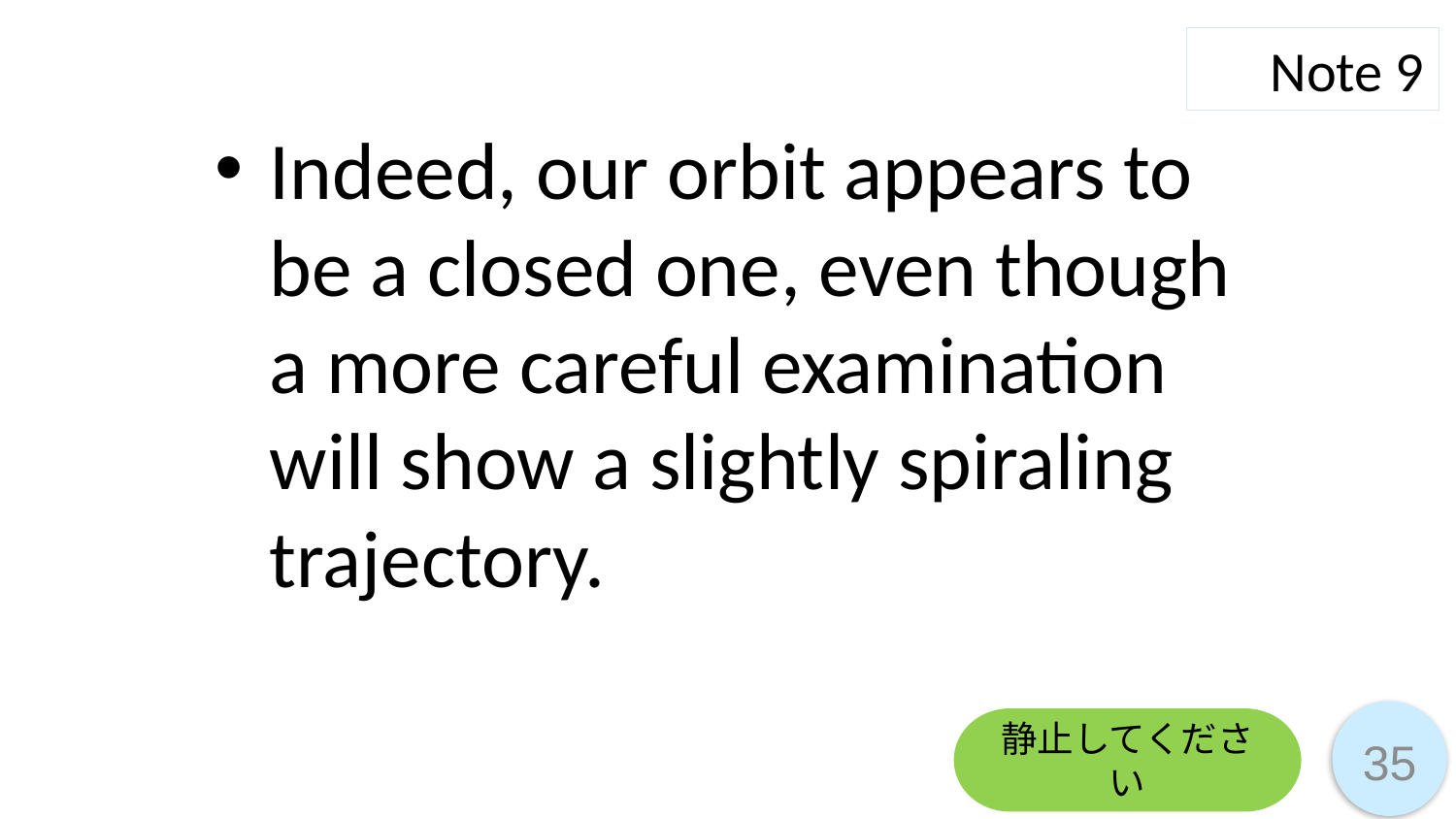

Note 9
Indeed, our orbit appears to be a closed one, even though a more careful examination will show a slightly spiraling trajectory.
静止してください
35